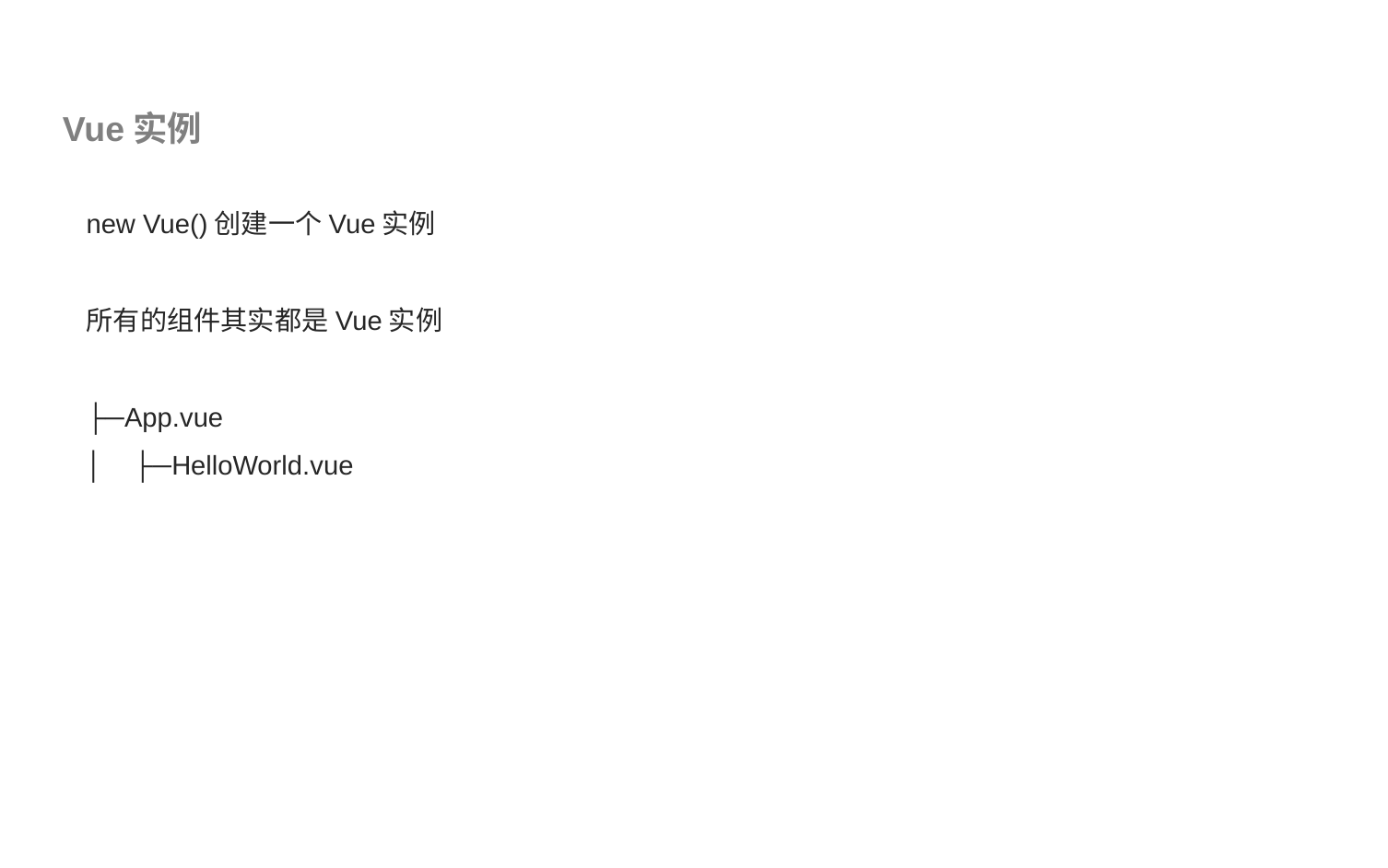

Vue实例
new Vue()创建一个Vue实例

所有的组件其实都是Vue实例

├─App.vue
│    ├─HelloWorld.vue